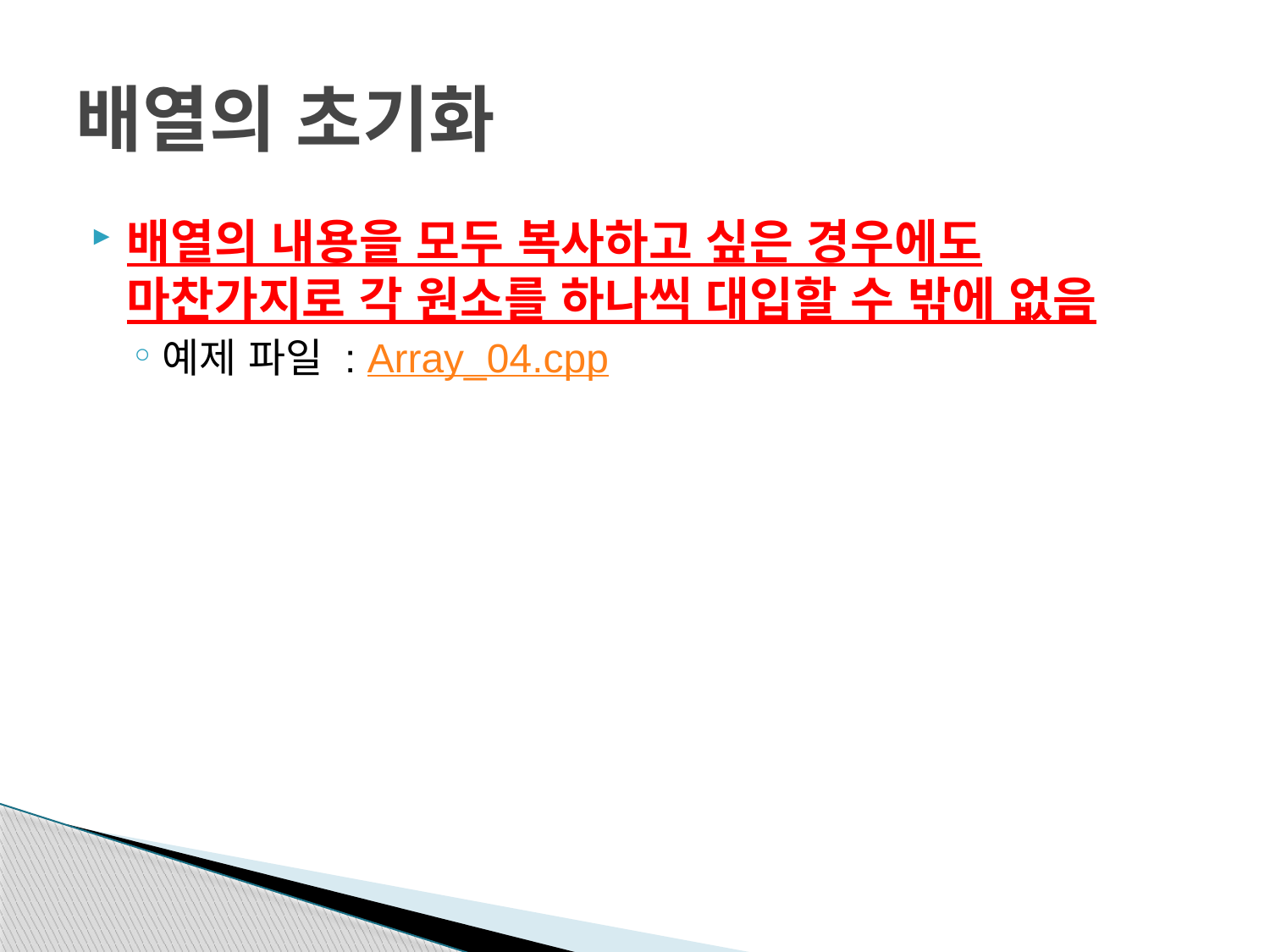

# 배열의 초기화
배열의 내용을 모두 복사하고 싶은 경우에도
마찬가지로 각 원소를 하나씩 대입할 수 밖에 없음
예제 파일 : Array_04.cpp